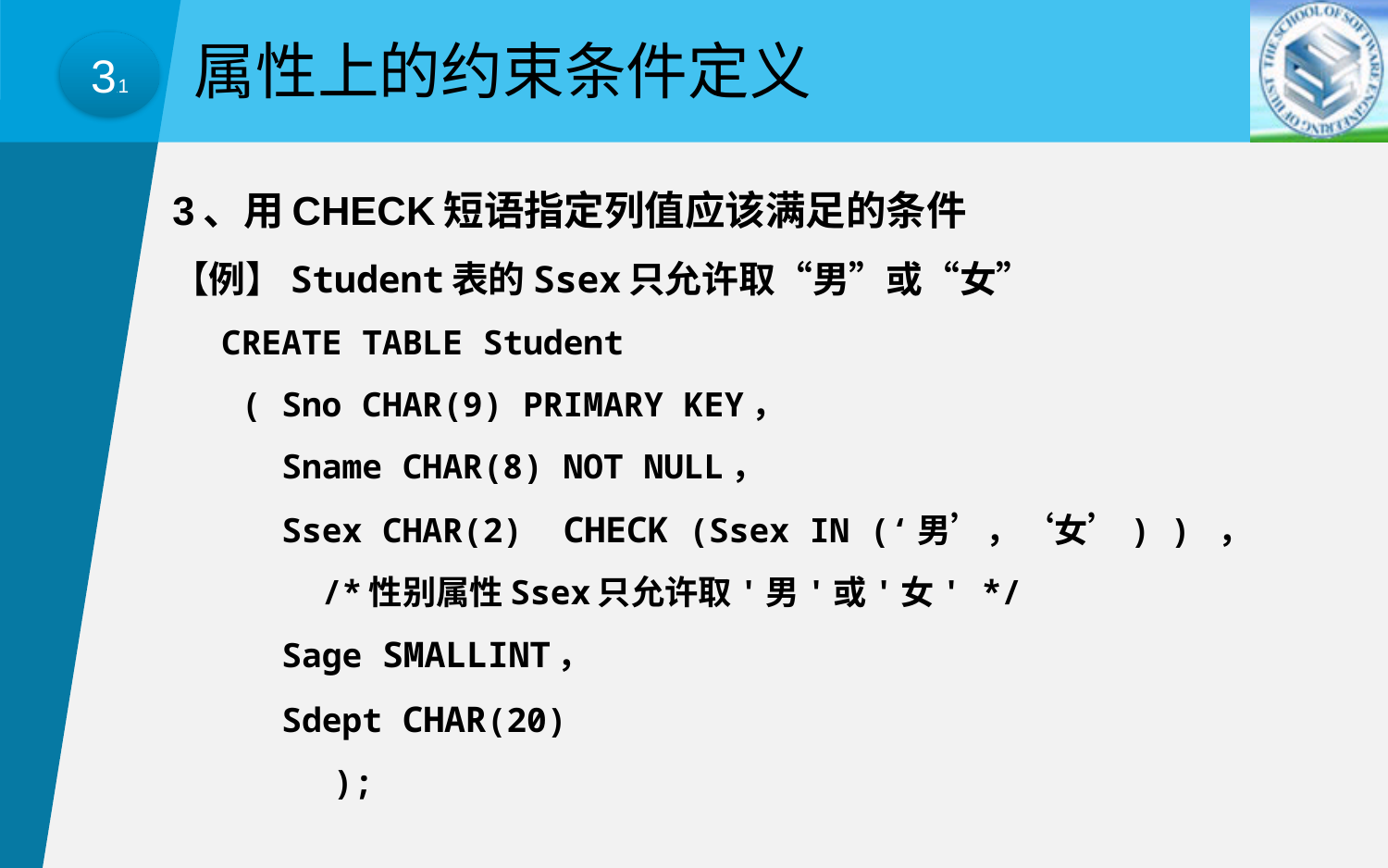

属性上的约束条件定义
3.1
3、用CHECK短语指定列值应该满足的条件
【例】Student表的Ssex只允许取“男”或“女”
		CREATE TABLE Student
		 ( Sno CHAR(9) PRIMARY KEY，
		   Sname CHAR(8) NOT NULL，
		   Ssex CHAR(2)  CHECK (Ssex IN (‘男’，‘女’) ) ，
				     /*性别属性Ssex只允许取'男'或'女' */
		   Sage SMALLINT，
		   Sdept CHAR(20)
        );